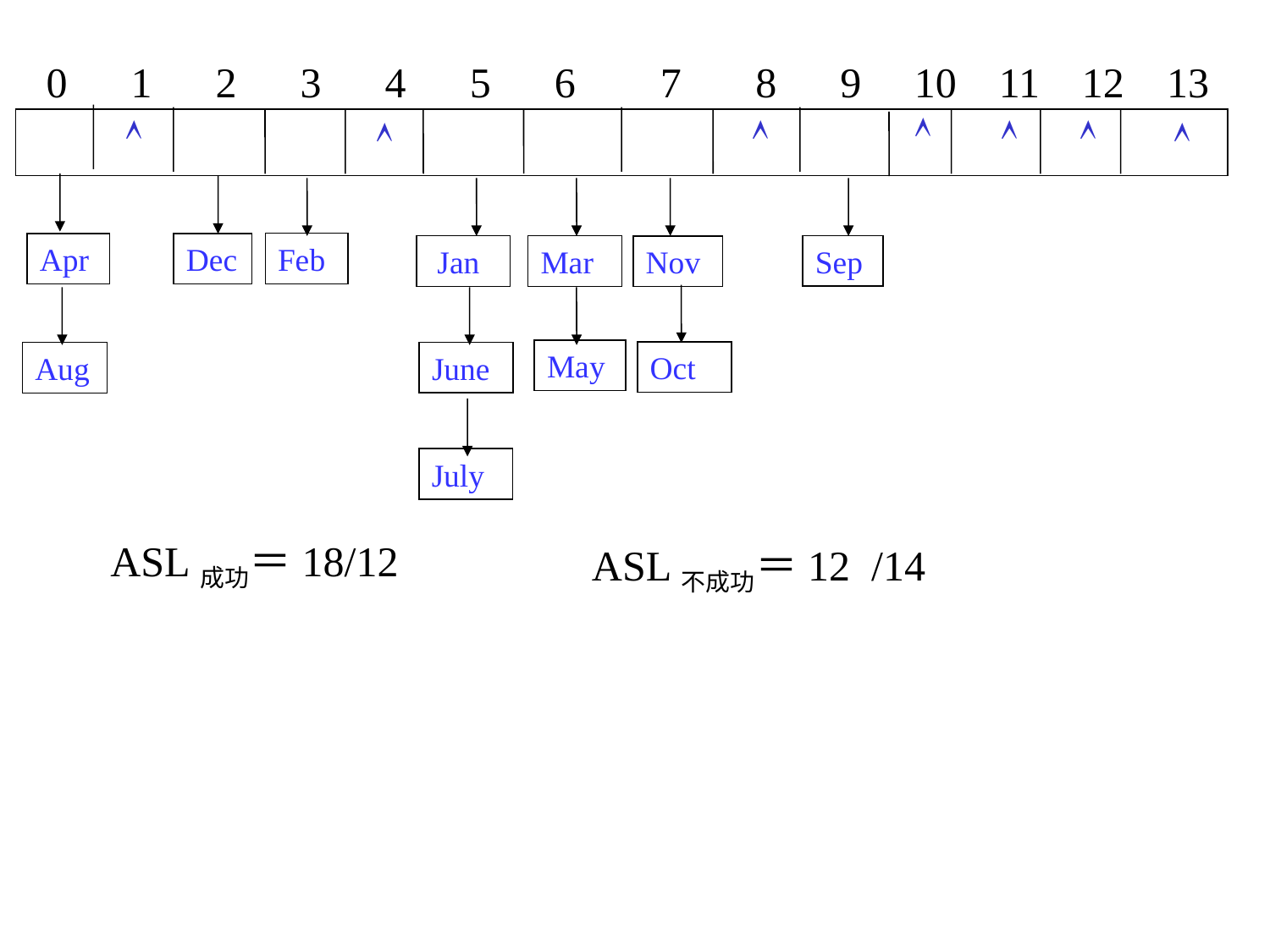

0      1      2      3      4      5      6        7       8      9     10    11    12    13
∧

∧
∧
∧
∧

∧
∧

Feb
Apr
Dec
Sep
 Jan
Mar
Nov

May
Oct
June
Aug

July
ASL成功＝18/12
ASL不成功＝12  /14